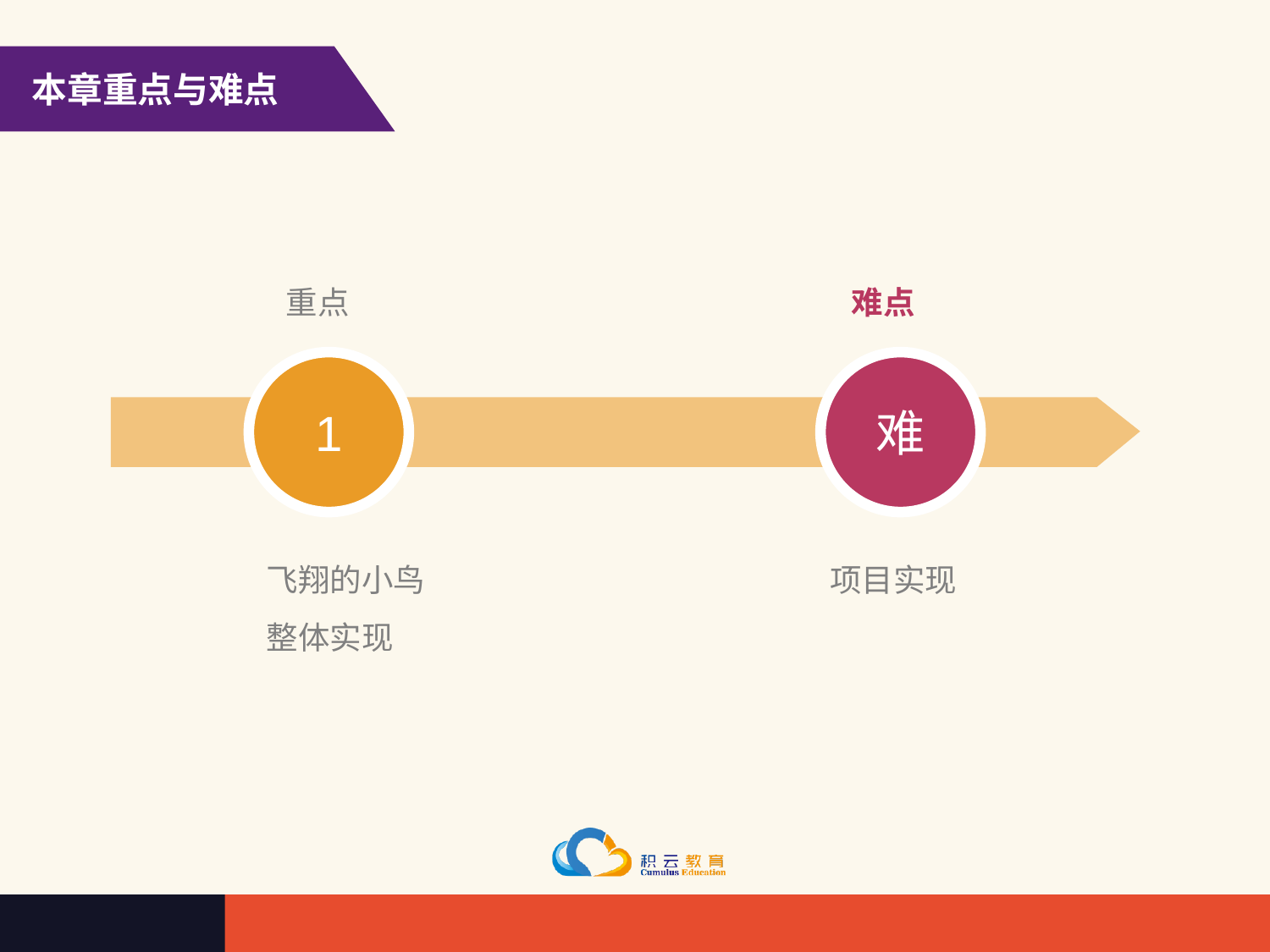

本章重点与难点
重点
难点

1

难

项目实现
飞翔的小鸟
整体实现